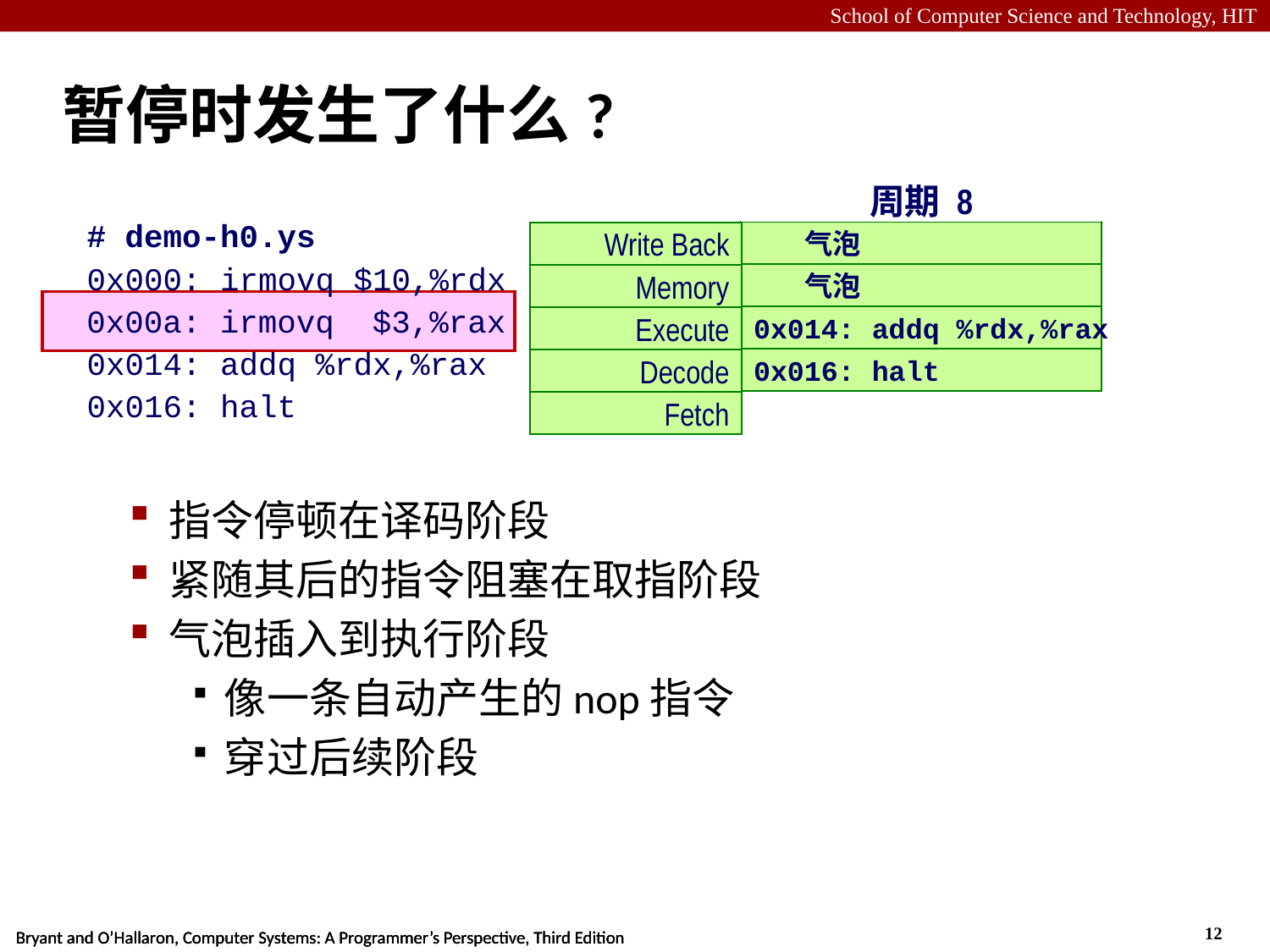

# 暂停时发生了什么?
周期 8
       气泡
       气泡
0x014: addq %rdx,%rax
0x016: halt

周期 4
0x000: irmovq $10,%rdx
0x00a: irmovq  $3,%rax
0x014: addq %rdx,%rax
0x016: halt
周期 5
0x000: irmovq $10,%rdx
0x00a: irmovq  $3,%rax
       气泡
0x014: addq %rdx,%rax
0x016: halt
周期 6
0x00a: irmovq  $3,%rax
       气泡
       气泡
0x014: addq %rdx,%rax
0x016: halt
周期 7
       气泡
       气泡
       气泡
0x014: addq %rdx,%rax
0x016: halt
# demo-h0.ys
0x000: irmovq $10,%rdx

0x00a: irmovq  $3,%rax
0x014: addq %rdx,%rax
0x016: halt
Write Back
Memory
Execute
Decode
Fetch
指令停顿在译码阶段
紧随其后的指令阻塞在取指阶段
气泡插入到执行阶段
像一条自动产生的nop指令
穿过后续阶段